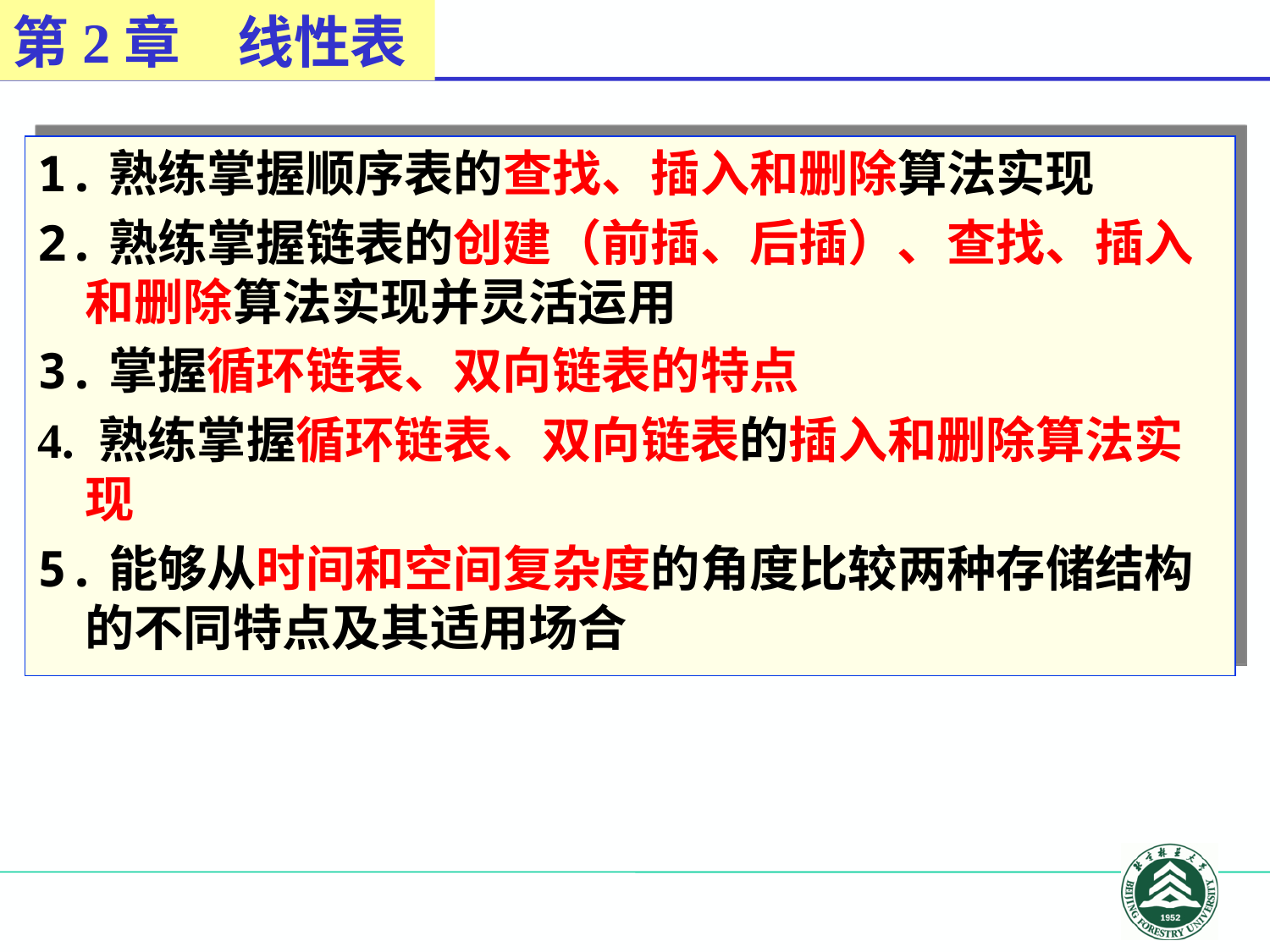

第2章　线性表
1.熟练掌握顺序表的查找、插入和删除算法实现
2.熟练掌握链表的创建（前插、后插）、查找、插入和删除算法实现并灵活运用
3.掌握循环链表、双向链表的特点
4. 熟练掌握循环链表、双向链表的插入和删除算法实现
5.能够从时间和空间复杂度的角度比较两种存储结构的不同特点及其适用场合

2018年12月8日